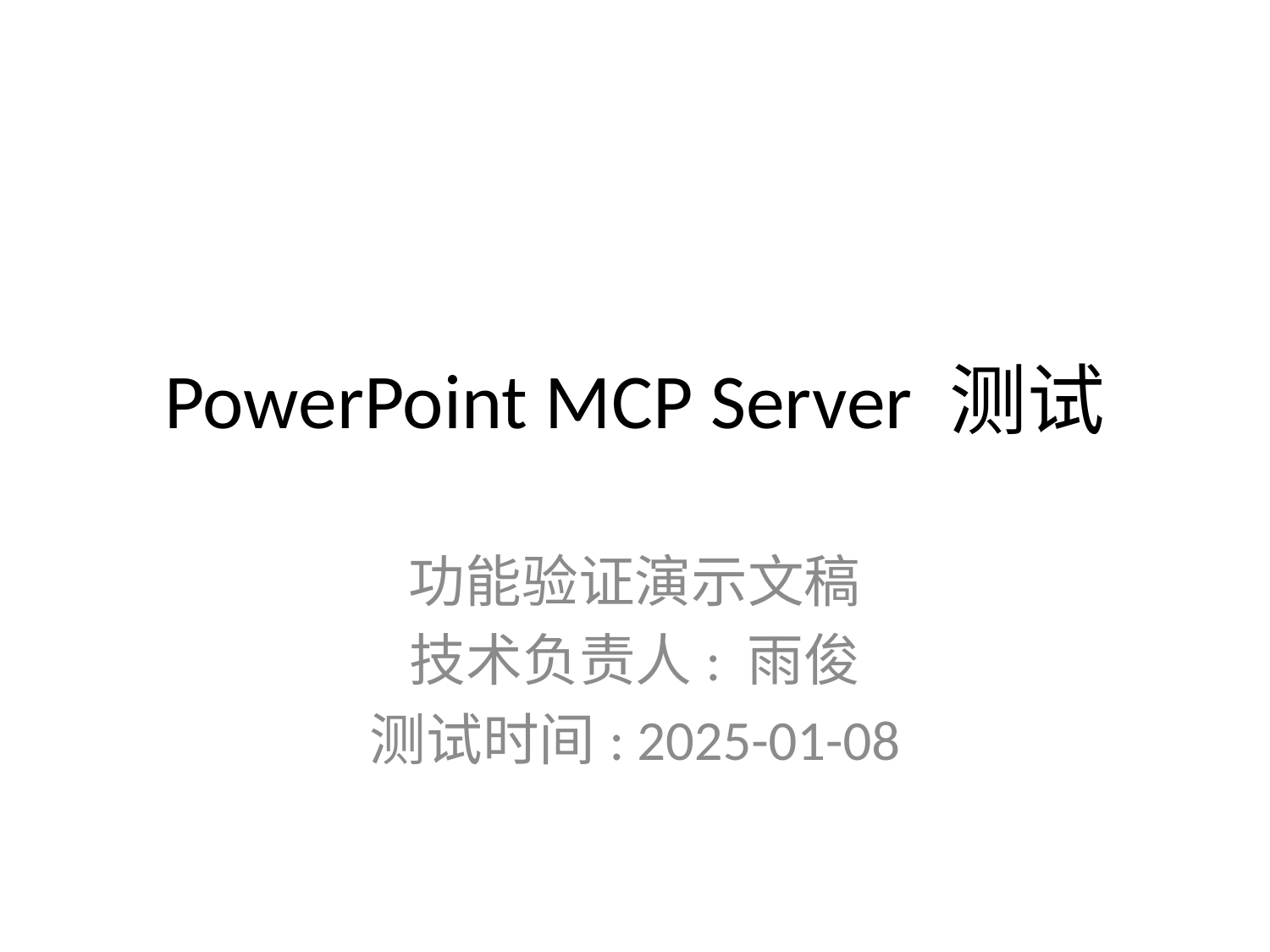

# PowerPoint MCP Server 测试
功能验证演示文稿
技术负责人: 雨俊
测试时间: 2025-01-08